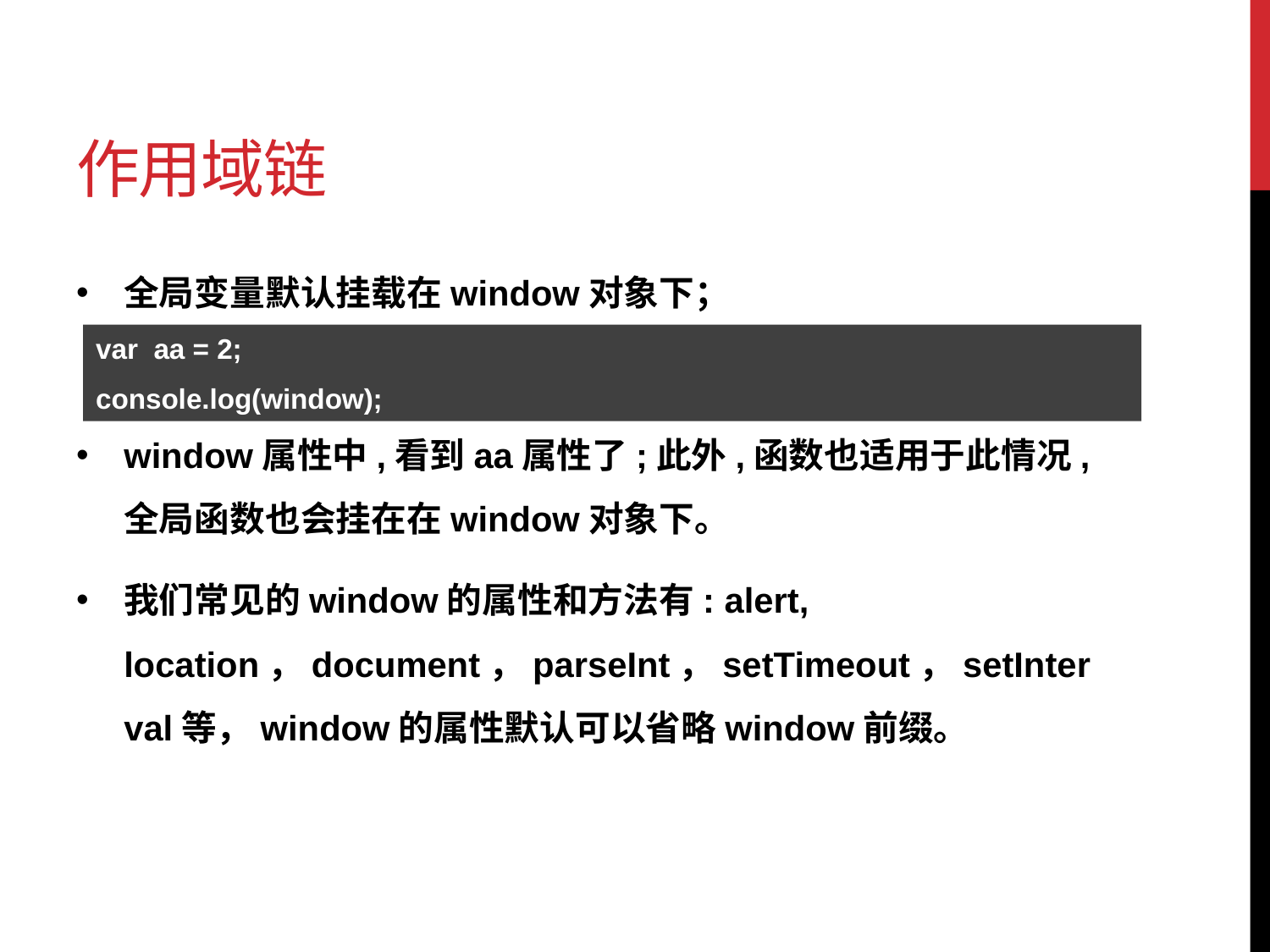

# 作用域链
全局变量默认挂载在window对象下；

window属性中,看到aa属性了;此外,函数也适用于此情况,全局函数也会挂在在window对象下。
我们常见的window的属性和方法有: alert, location，document，parseInt，setTimeout，setInterval等，window的属性默认可以省略window前缀。

var  aa = 2;
console.log(window);